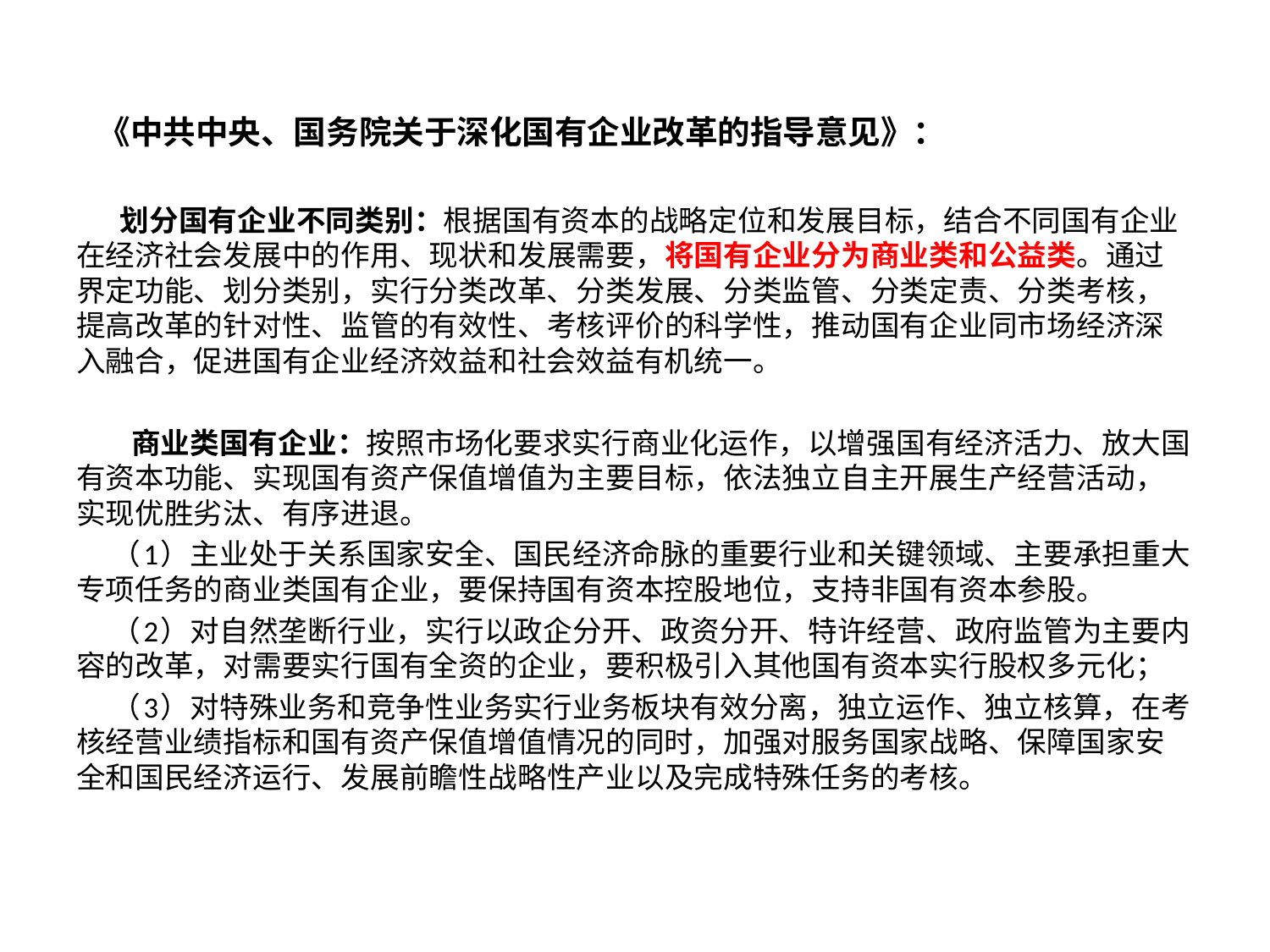

#

       《中共中央、国务院关于深化国有企业改革的指导意见》：

         划分国有企业不同类别：根据国有资本的战略定位和发展目标，结合不同国有企业在经济社会发展中的作用、现状和发展需要，将国有企业分为商业类和公益类。通过界定功能、划分类别，实行分类改革、分类发展、分类监管、分类定责、分类考核，提高改革的针对性、监管的有效性、考核评价的科学性，推动国有企业同市场经济深入融合，促进国有企业经济效益和社会效益有机统一。

        商业类国有企业：按照市场化要求实行商业化运作，以增强国有经济活力、放大国有资本功能、实现国有资产保值增值为主要目标，依法独立自主开展生产经营活动，实现优胜劣汰、有序进退。
     （1）主业处于关系国家安全、国民经济命脉的重要行业和关键领域、主要承担重大专项任务的商业类国有企业，要保持国有资本控股地位，支持非国有资本参股。
     （2）对自然垄断行业，实行以政企分开、政资分开、特许经营、政府监管为主要内容的改革，对需要实行国有全资的企业，要积极引入其他国有资本实行股权多元化；
     （3）对特殊业务和竞争性业务实行业务板块有效分离，独立运作、独立核算，在考核经营业绩指标和国有资产保值增值情况的同时，加强对服务国家战略、保障国家安全和国民经济运行、发展前瞻性战略性产业以及完成特殊任务的考核。